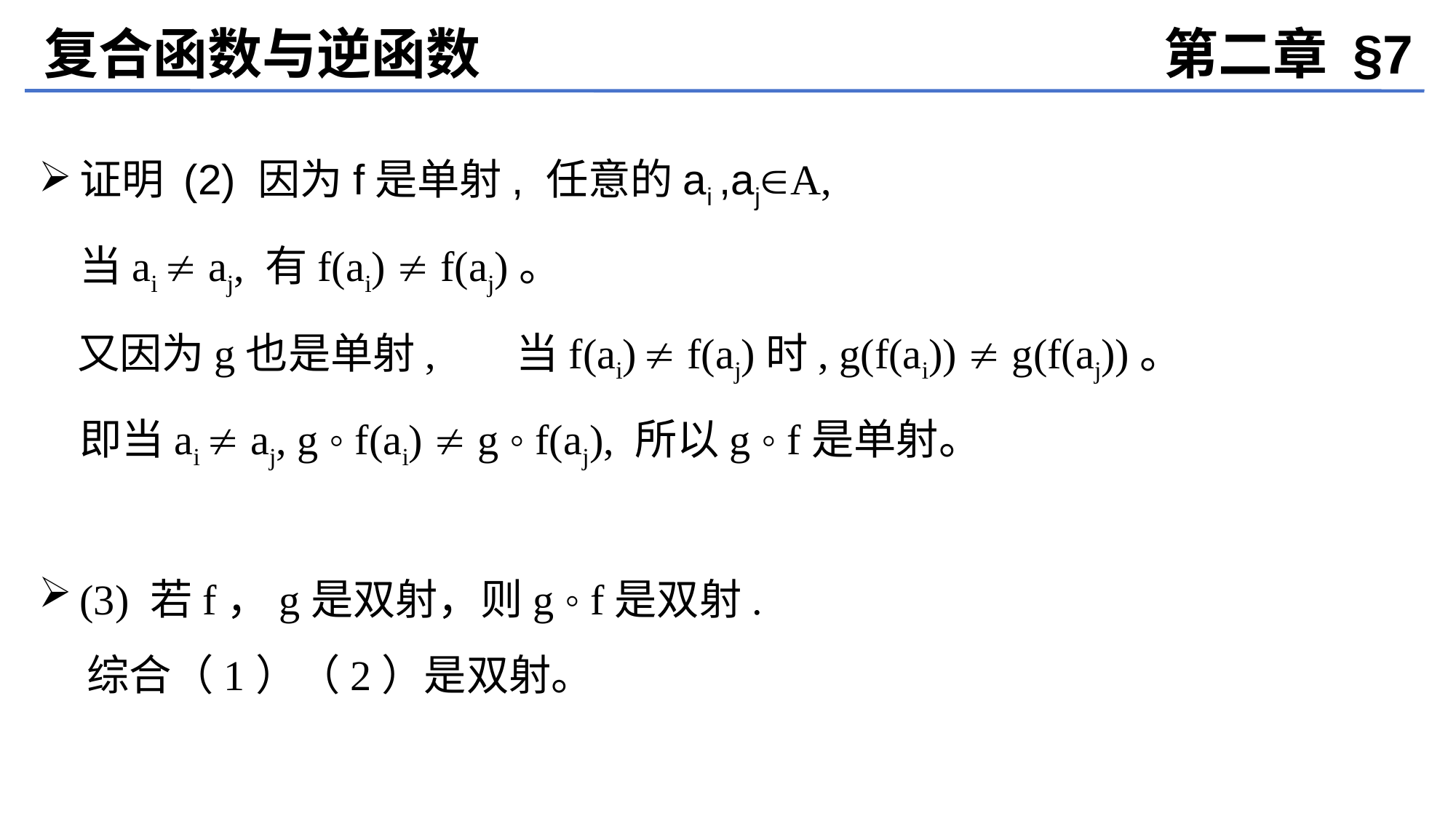

复合函数与逆函数
第二章 §7
证明 (2) 因为f是单射, 任意的ai ,aj∈A,
	当ai ≠ aj, 有f(ai) ≠ f(aj)。
   又因为g也是单射,	当f(ai) ≠ f(aj)时, g(f(ai)) ≠ g(f(aj))。
	即当ai ≠ aj, g ◦ f(ai) ≠ g ◦ f(aj), 所以g ◦ f是单射。

(3) 若f，g是双射，则g ◦ f是双射.
    综合（1）（2）是双射。